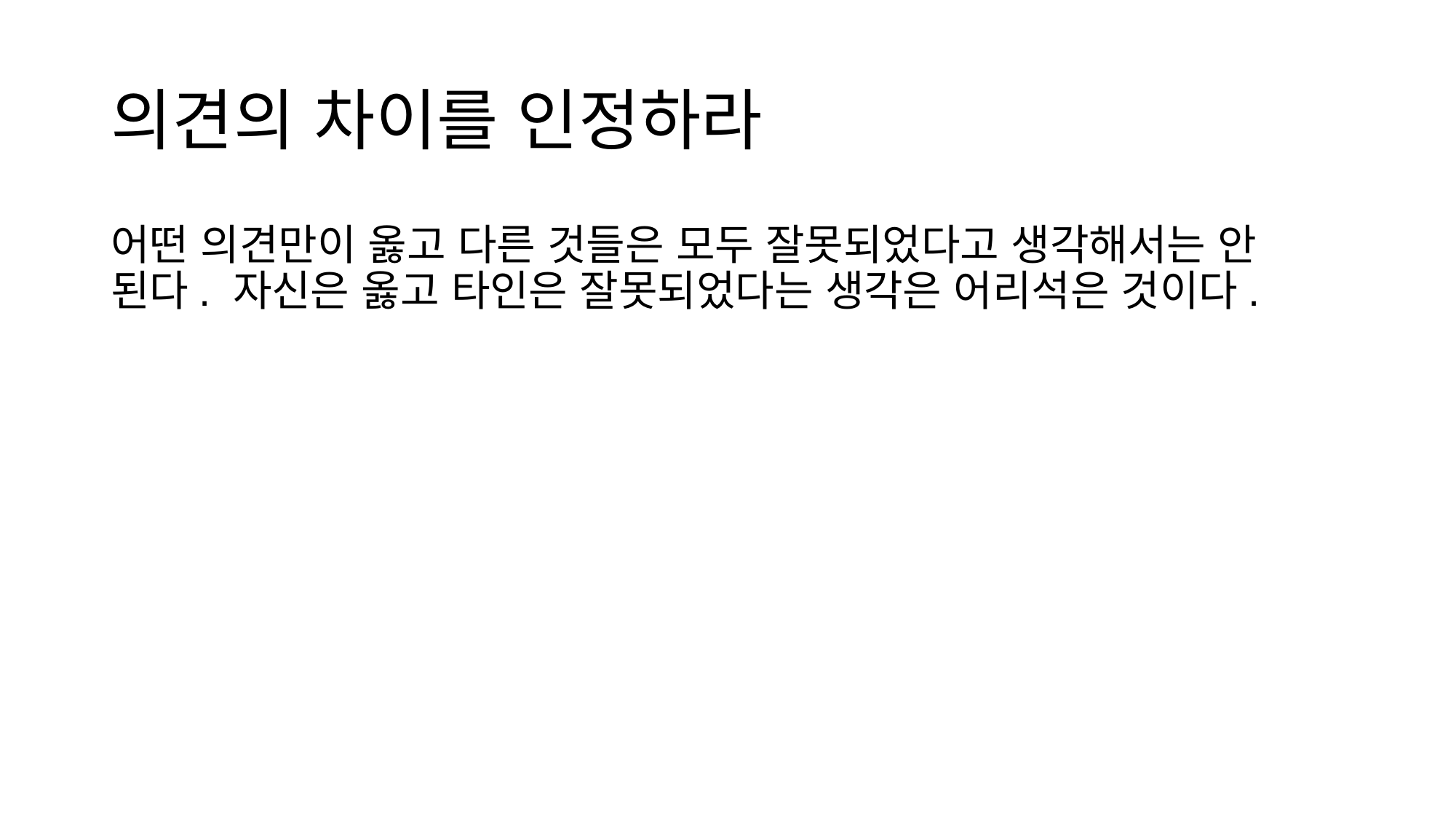

# 의견의 차이를 인정하라
어떤 의견만이 옳고 다른 것들은 모두 잘못되었다고 생각해서는 안 된다. 자신은 옳고 타인은 잘못되었다는 생각은 어리석은 것이다.